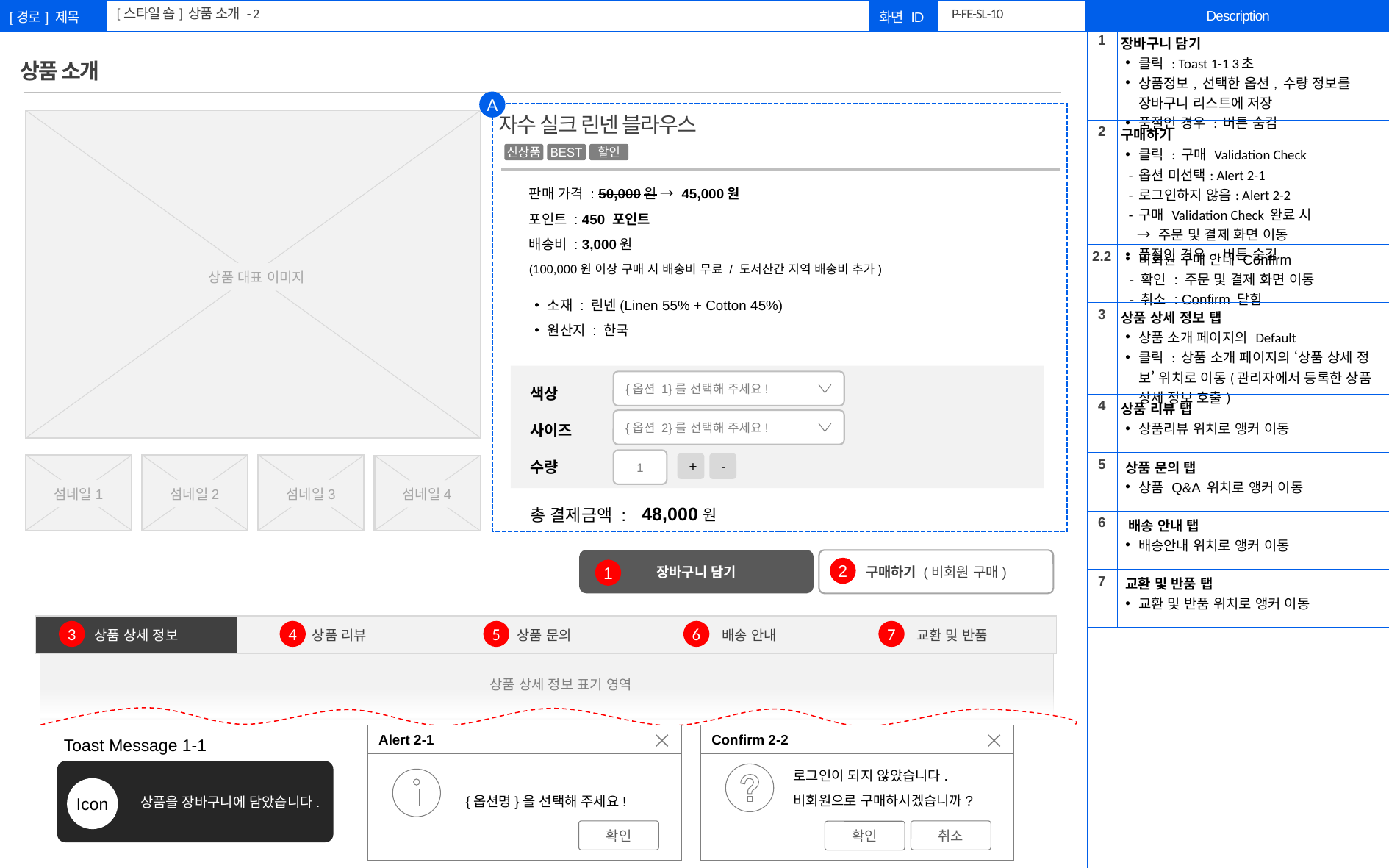

[스타일 숍] 상품 소개 - 2
# P-FE-SL-10
| 1 | 장바구니 담기 클릭 : Toast 1-1 3초 상품정보, 선택한 옵션, 수량 정보를 장바구니 리스트에 저장 품절인 경우 : 버튼 숨김 |
| --- | --- |
| 2 | 구매하기 클릭 : 구매 Validation Check - 옵션 미선택: Alert 2-1 - 로그인하지 않음: Alert 2-2 - 구매 Validation Check 완료 시 → 주문 및 결제 화면 이동 품절인 경우 : 버튼 숨김 |
| 2.2 | 비회원 구매 안내 Confirm - 확인 : 주문 및 결제 화면 이동 - 취소 : Confirm 닫힘 |
| 3 | 상품 상세 정보 탭 상품 소개 페이지의 Default 클릭 : 상품 소개 페이지의 ‘상품 상세 정보’ 위치로 이동(관리자에서 등록한 상품 상세 정보 호출) |
| 4 | 상품 리뷰 탭 상품리뷰 위치로 앵커 이동 |
| 5 | 상품 문의 탭 상품 Q&A 위치로 앵커 이동 |
| 6 | 배송 안내 탭 배송안내 위치로 앵커 이동 |
| 7 | 교환 및 반품 탭 교환 및 반품 위치로 앵커 이동 |
|  |  |
상품 소개
A

상품 대표 이미지
자수 실크 린넨 블라우스
신상품
BEST
할인
판매 가격 : 50,000원 → 45,000원
포인트 : 450 포인트
배송비 : 3,000원
(100,000원 이상 구매 시 배송비 무료 / 도서산간 지역 배송비 추가)
소재 : 린넨(Linen 55% + Cotton 45%)
원산지 : 한국
색상
사이즈
수량

{옵션 1}를 선택해 주세요!

{옵션 2}를 선택해 주세요!

1
+
-

섬네일1

섬네일2

섬네일3

섬네일4
48,000원
총 결제금액 :
장바구니 담기
구매하기 (비회원 구매)
2
1
| 상품 상세 정보 | 상품 리뷰 | 상품 문의 | 배송 안내 | 교환 및 반품 |
| --- | --- | --- | --- | --- |
3
4
5
6
7
|  |
| --- |
상품 상세 정보 표기 영역

Alert 2-1

{옵션명}을 선택해 주세요!
확인
Cancel
Abort
Confirm 2-2

로그인이 되지 않았습니다.
비회원으로 구매하시겠습니까?

취소
확인
Abort
Toast Message 1-1
상품을 장바구니에 담았습니다.
Icon